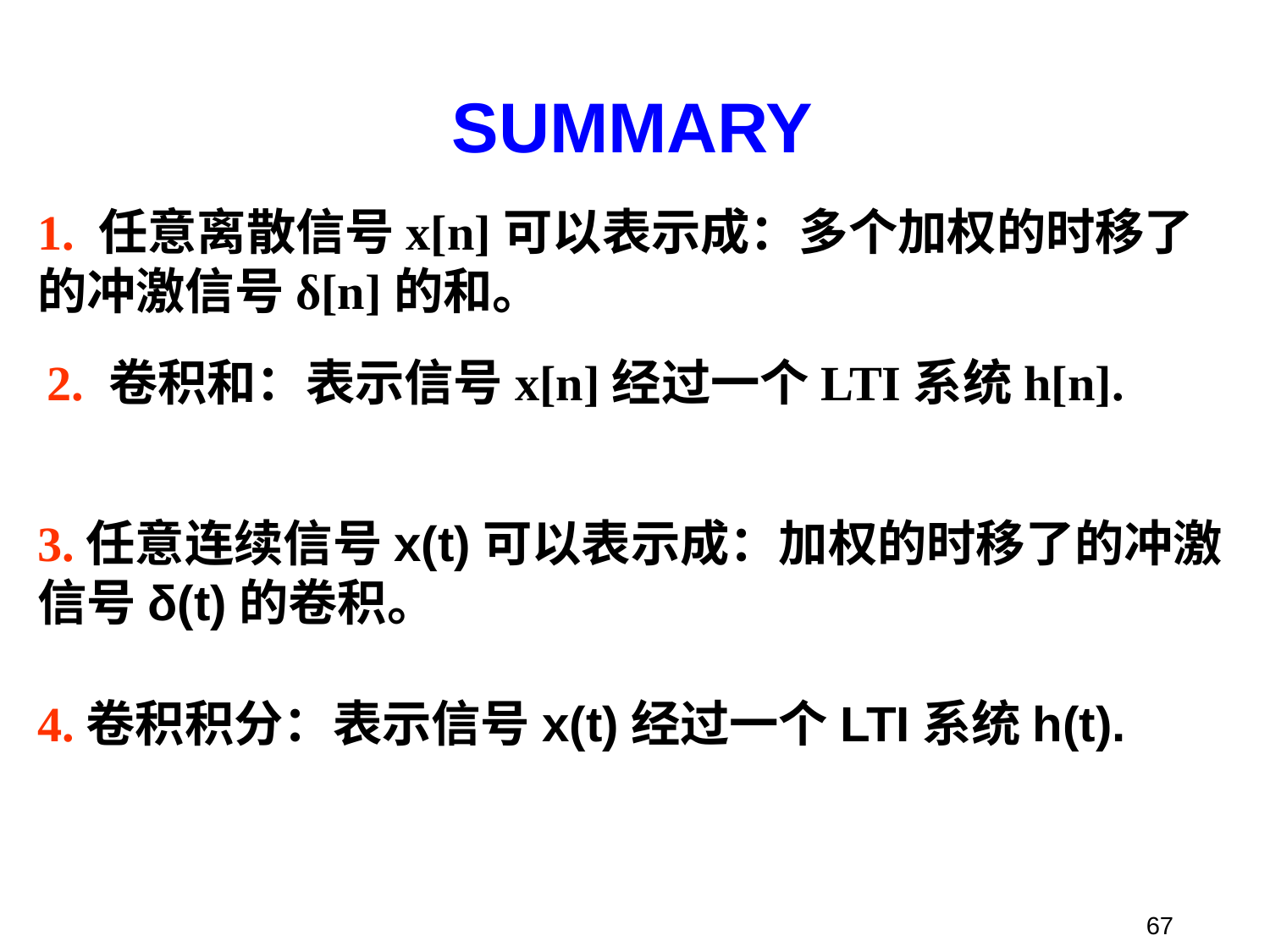

SUMMARY
1. 任意离散信号x[n]可以表示成：多个加权的时移了的冲激信号δ[n]的和。
2. 卷积和：表示信号x[n]经过一个LTI系统h[n].
3.任意连续信号x(t)可以表示成：加权的时移了的冲激信号δ(t)的卷积。
4.卷积积分：表示信号x(t)经过一个LTI系统h(t).

67
67